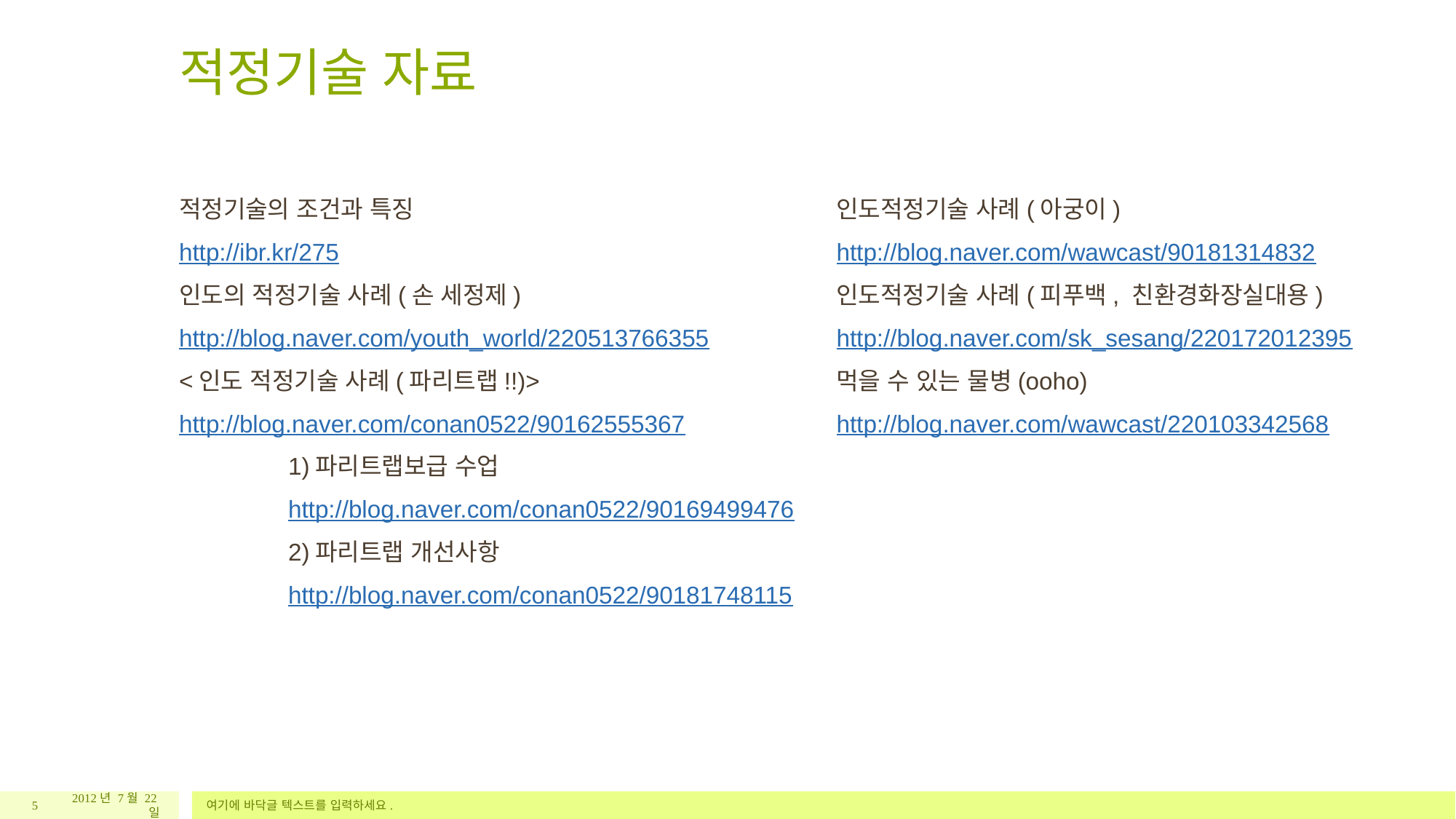

# 적정기술 자료
적정기술의 조건과 특징
http://ibr.kr/275
인도의 적정기술 사례(손 세정제)
http://blog.naver.com/youth_world/220513766355
<인도 적정기술 사례(파리트랩!!)>
http://blog.naver.com/conan0522/90162555367
	1)파리트랩보급 수업
	http://blog.naver.com/conan0522/90169499476
	2)파리트랩 개선사항
	http://blog.naver.com/conan0522/90181748115

인도적정기술 사례(아궁이)
http://blog.naver.com/wawcast/90181314832
인도적정기술 사례(피푸백, 친환경화장실대용)
http://blog.naver.com/sk_sesang/220172012395
먹을 수 있는 물병(ooho)
http://blog.naver.com/wawcast/220103342568

5
2012년 7월 22일
여기에 바닥글 텍스트를 입력하세요.